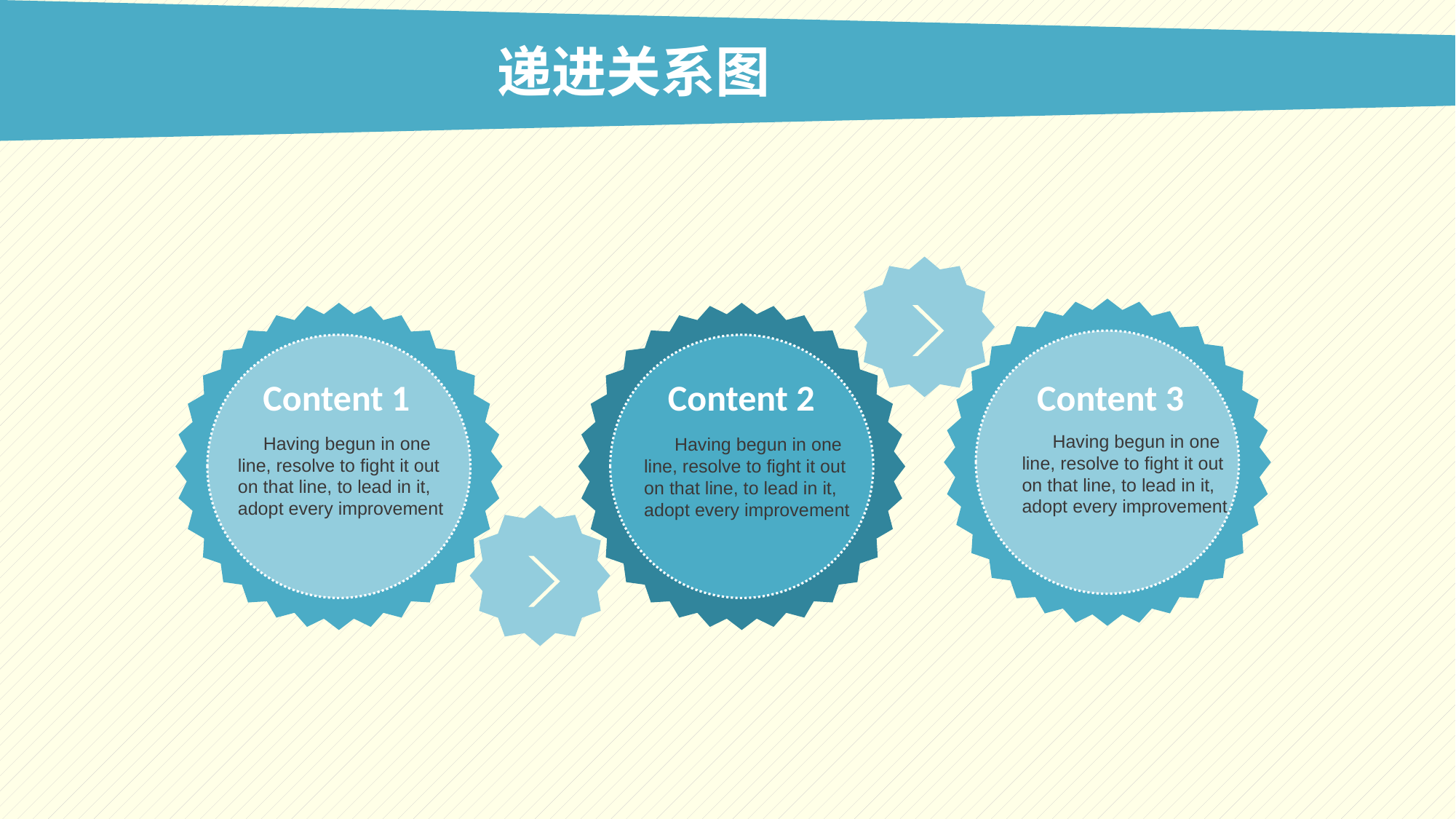

递进关系图

Content 3
Content 1
Content 2
      Having begun in one line, resolve to fight it out on that line, to lead in it, adopt every improvement
     Having begun in one line, resolve to fight it out on that line, to lead in it, adopt every improvement
      Having begun in one line, resolve to fight it out on that line, to lead in it, adopt every improvement